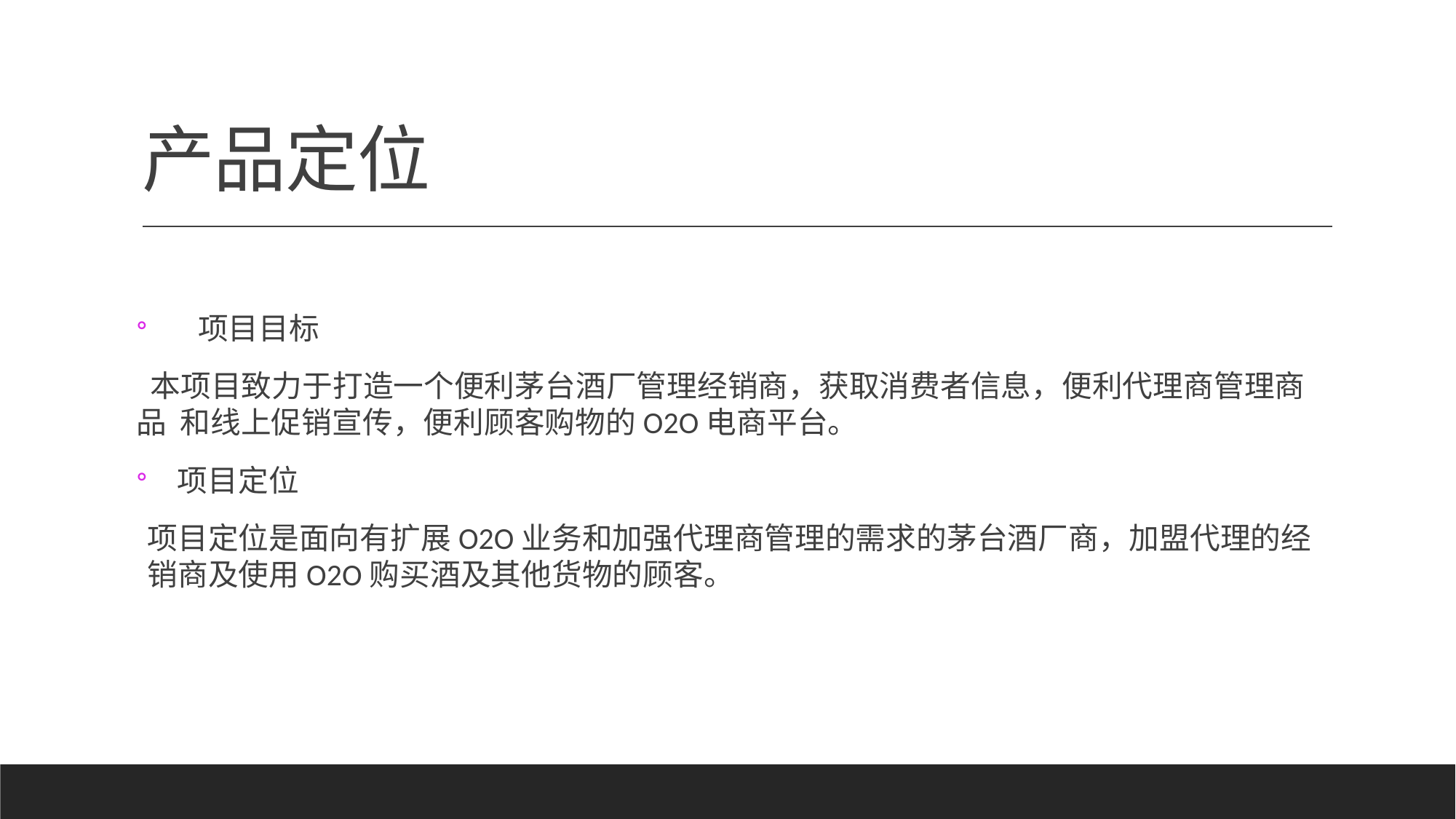

# 产品定位

  项目目标
 本项目致力于打造一个便利茅台酒厂管理经销商，获取消费者信息，便利代理商管理商品  和线上促销宣传，便利顾客购物的O2O电商平台。
项目定位
项目定位是面向有扩展O2O业务和加强代理商管理的需求的茅台酒厂商，加盟代理的经销商及使用O2O购买酒及其他货物的顾客。